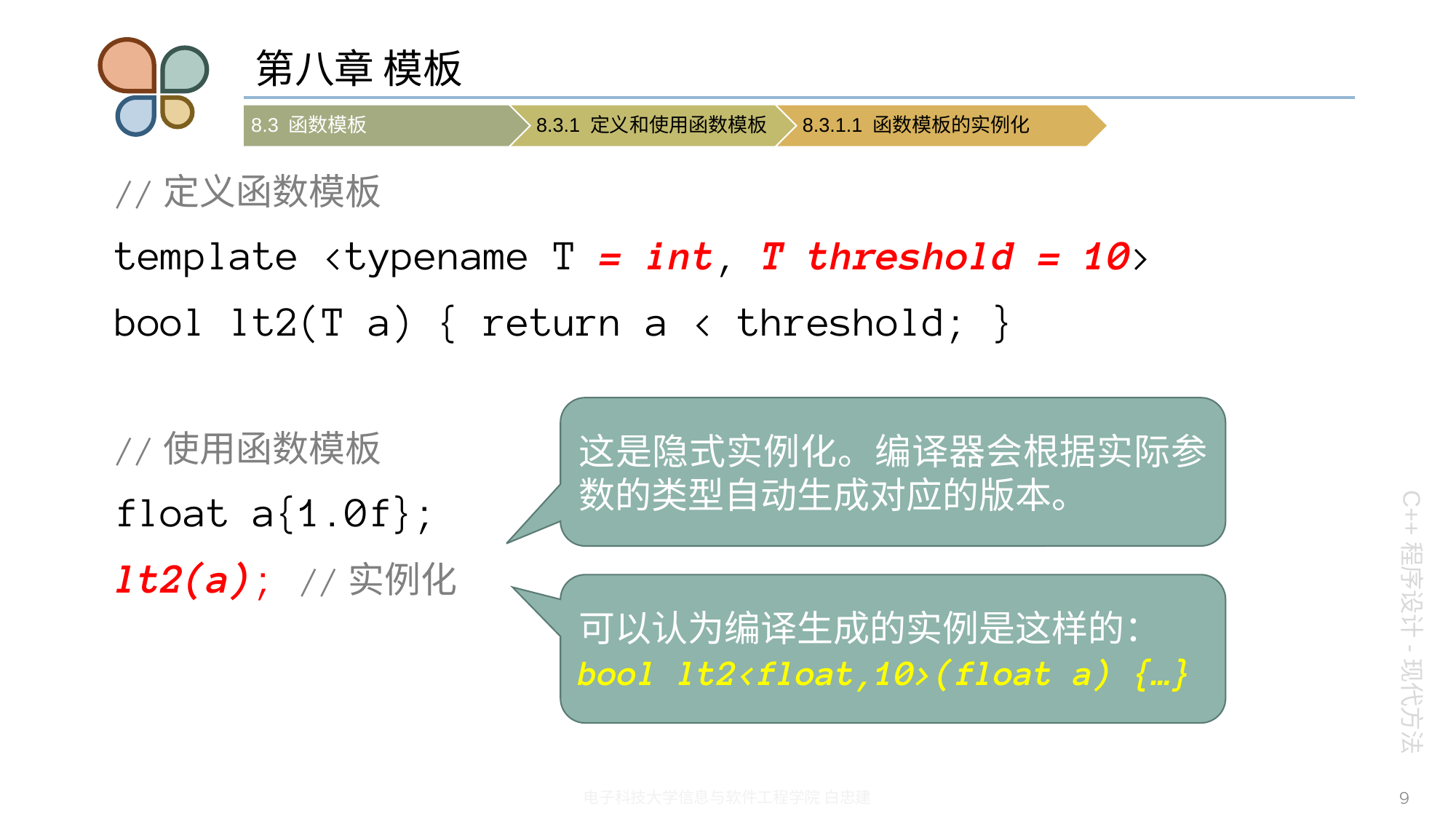

# 第八章 模板
8.3 函数模板
8.3.1 定义和使用函数模板
8.3.1.1 函数模板的实例化
//定义函数模板
template <typename T = int, T threshold = 10>
bool lt2(T a) { return a < threshold; }

//使用函数模板
float a{1.0f};
lt2(a); //实例化
这是隐式实例化。编译器会根据实际参数的类型自动生成对应的版本。
可以认为编译生成的实例是这样的：
bool lt2<float,10>(float a) {…}
9